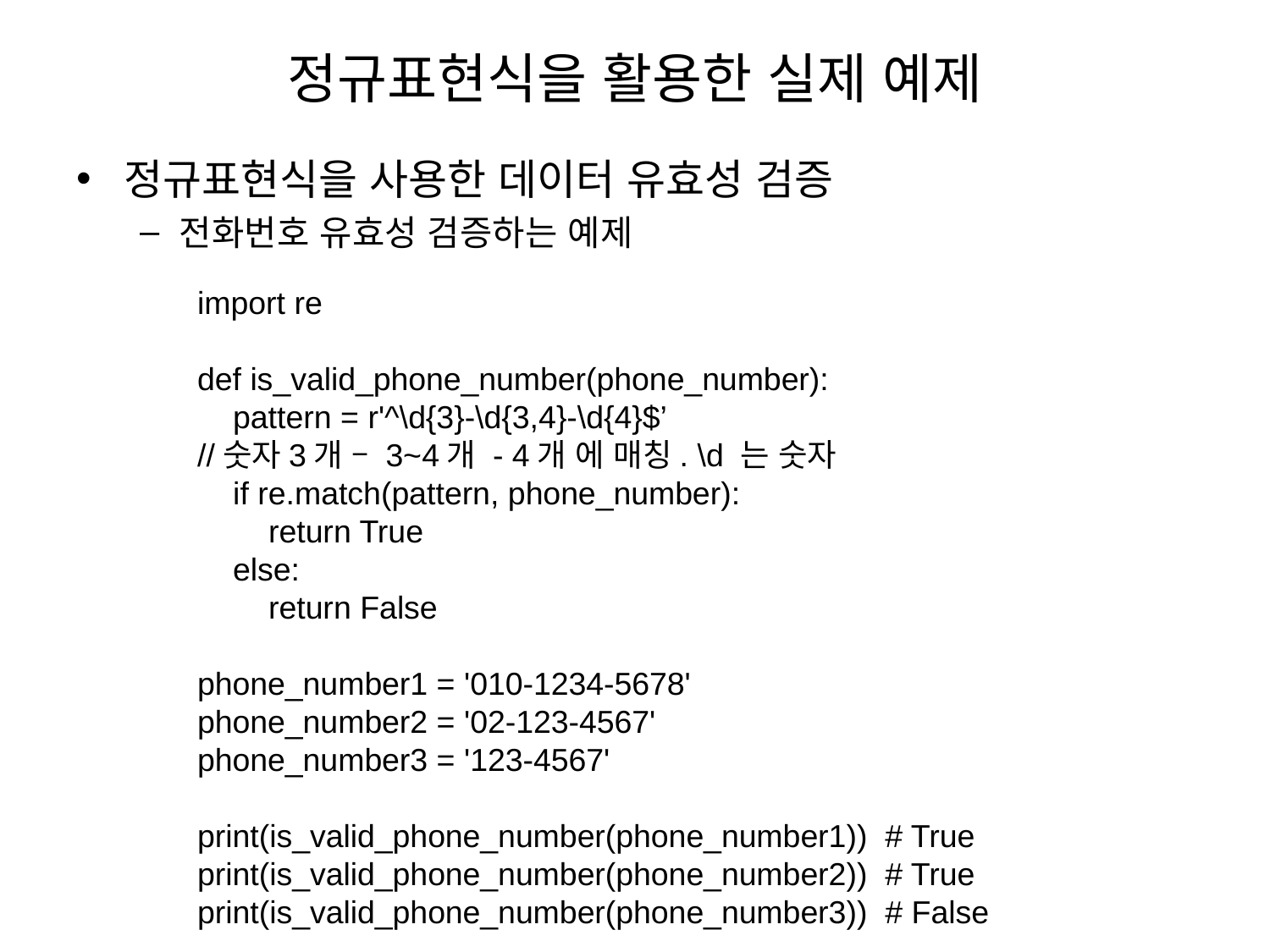

# 정규표현식을 활용한 실제 예제
정규표현식을 사용한 데이터 유효성 검증
전화번호 유효성 검증하는 예제
import re

def is_valid_phone_number(phone_number):
    pattern = r'^\d{3}-\d{3,4}-\d{4}$’
//숫자3개 – 3~4개 - 4개 에 매칭. \d 는 숫자
    if re.match(pattern, phone_number):
        return True
    else:
        return False

phone_number1 = '010-1234-5678'
phone_number2 = '02-123-4567'
phone_number3 = '123-4567'

print(is_valid_phone_number(phone_number1))  # True
print(is_valid_phone_number(phone_number2))  # True
print(is_valid_phone_number(phone_number3))  # False